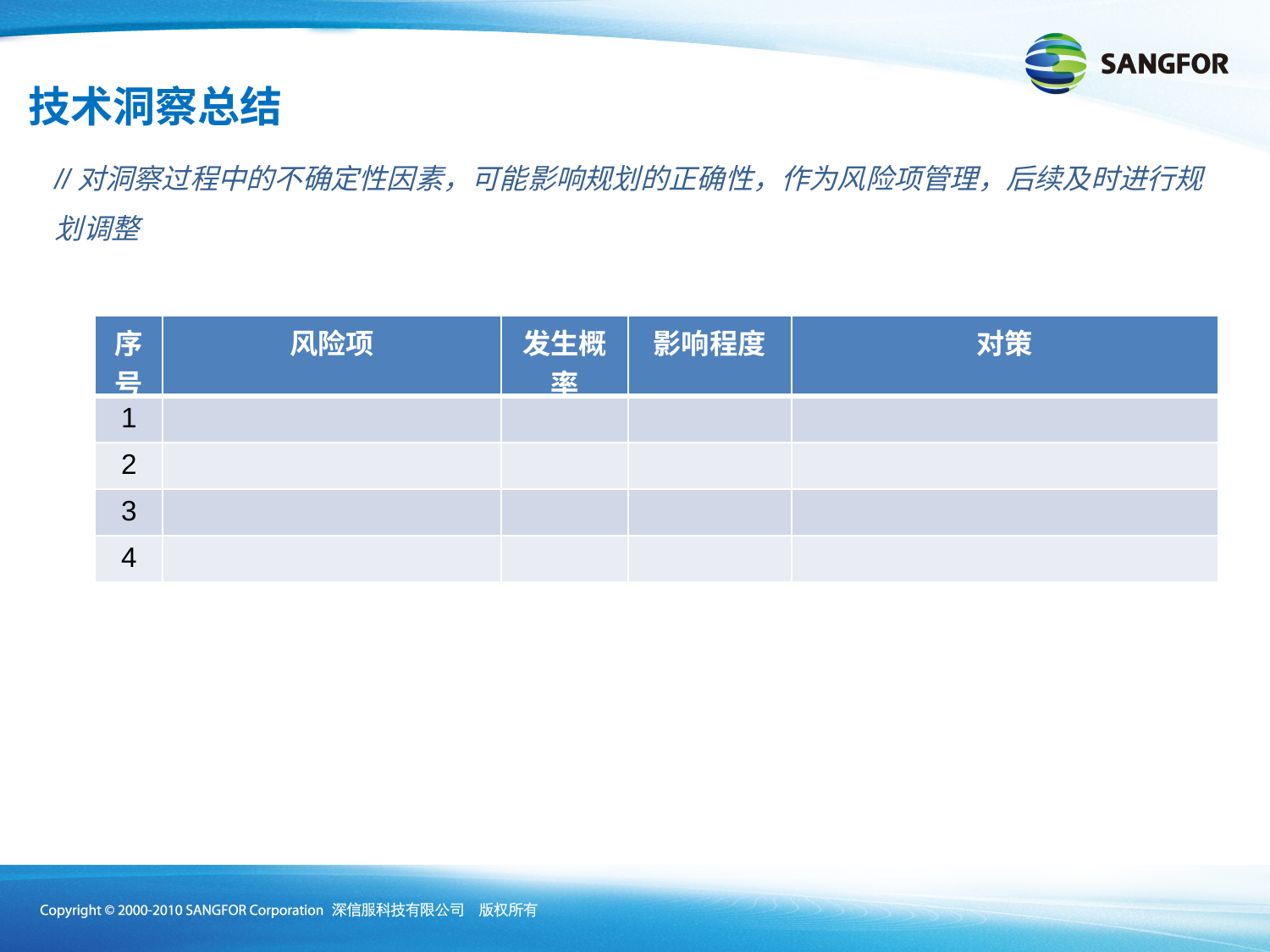

技术洞察总结
//对洞察过程中的不确定性因素，可能影响规划的正确性，作为风险项管理，后续及时进行规划调整

| 序号 | 风险项 | 发生概率 | 影响程度 | 对策 |
| --- | --- | --- | --- | --- |
| 1 |  |  |  |  |
| 2 |  |  |  |  |
| 3 |  |  |  |  |
| 4 |  |  |  |  |